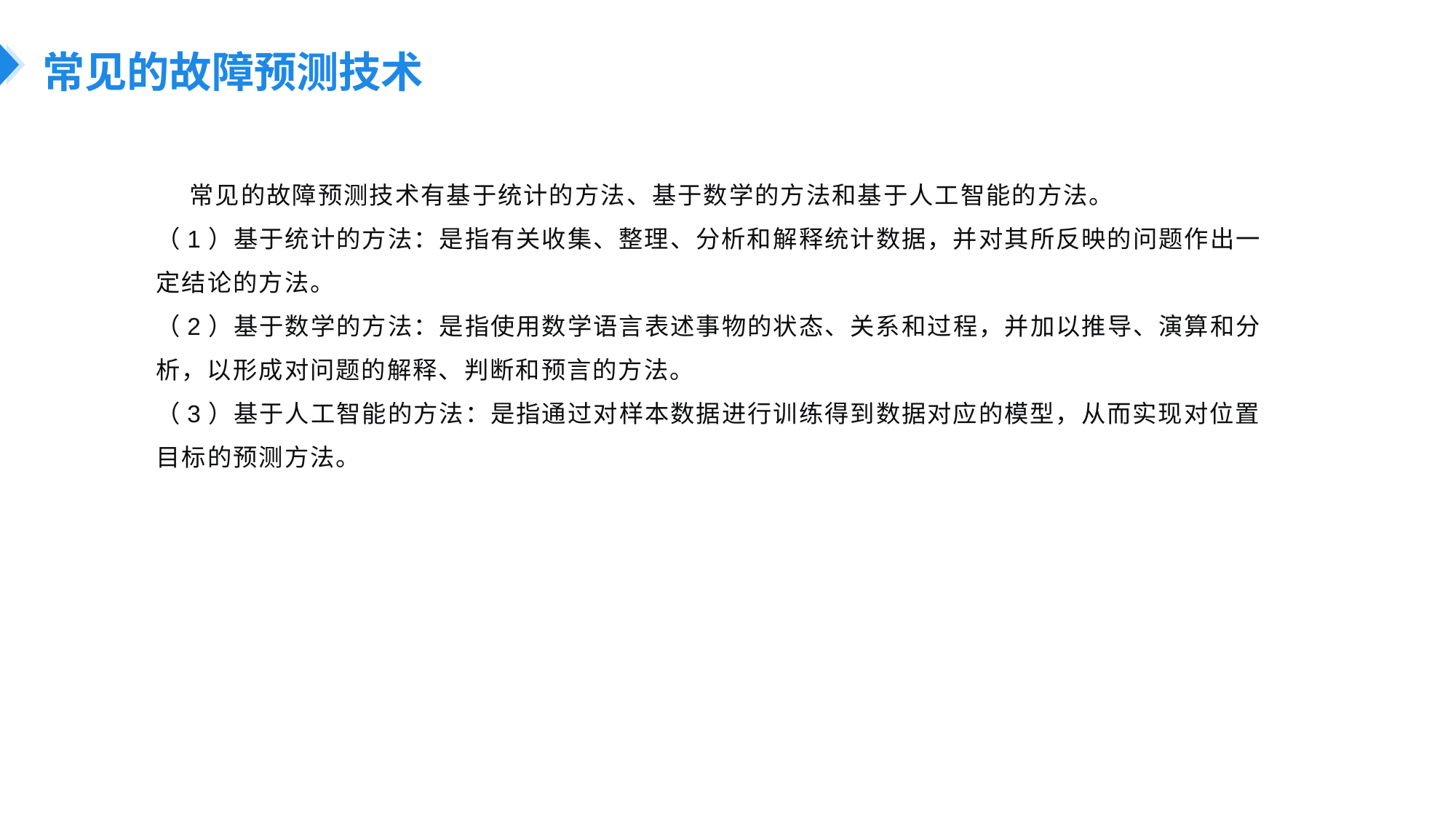

# 常见的故障预测技术
    常见的故障预测技术有基于统计的方法、基于数学的方法和基于人工智能的方法。
（1）基于统计的方法：是指有关收集、整理、分析和解释统计数据，并对其所反映的问题作出一定结论的方法。
（2）基于数学的方法：是指使用数学语言表述事物的状态、关系和过程，并加以推导、演算和分析，以形成对问题的解释、判断和预言的方法。
（3）基于人工智能的方法：是指通过对样本数据进行训练得到数据对应的模型，从而实现对位置目标的预测方法。